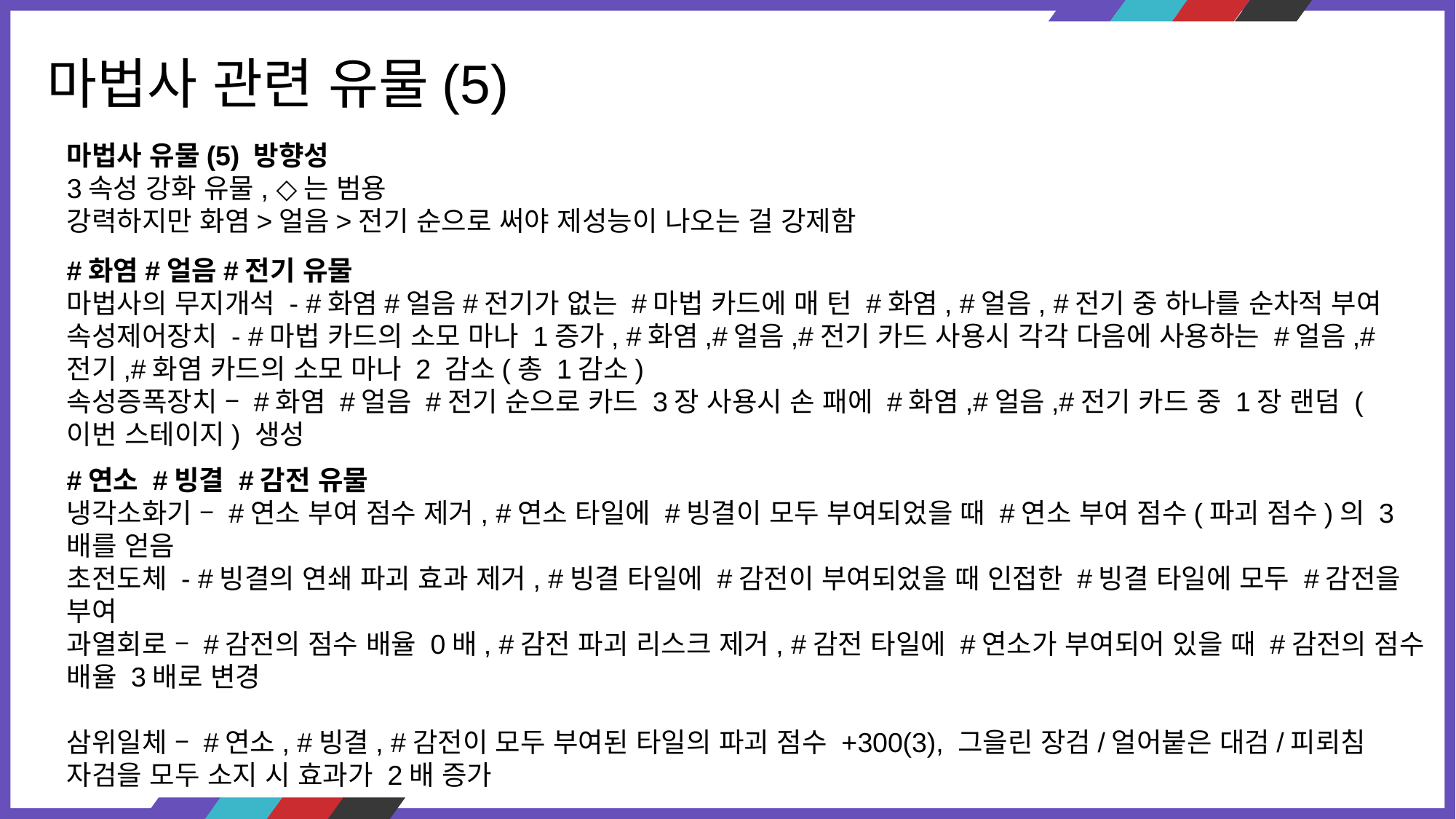

마법사 관련 유물(5)
마법사 유물(5) 방향성
3속성 강화 유물, ◇는 범용
강력하지만 화염>얼음>전기 순으로 써야 제성능이 나오는 걸 강제함
#화염#얼음#전기 유물
마법사의 무지개석 - #화염#얼음#전기가 없는 #마법 카드에 매 턴 #화염, #얼음, #전기 중 하나를 순차적 부여
속성제어장치 - #마법 카드의 소모 마나 1증가, #화염,#얼음,#전기 카드 사용시 각각 다음에 사용하는 #얼음,#전기,#화염 카드의 소모 마나 2 감소(총 1감소)
속성증폭장치 – #화염 #얼음 #전기 순으로 카드 3장 사용시 손 패에 #화염,#얼음,#전기 카드 중 1장 랜덤 (이번 스테이지) 생성
#연소 #빙결 #감전 유물
냉각소화기 – #연소 부여 점수 제거, #연소 타일에 #빙결이 모두 부여되었을 때 #연소 부여 점수(파괴 점수)의 3배를 얻음
초전도체 - #빙결의 연쇄 파괴 효과 제거, #빙결 타일에 #감전이 부여되었을 때 인접한 #빙결 타일에 모두 #감전을 부여
과열회로 – #감전의 점수 배율 0배, #감전 파괴 리스크 제거, #감전 타일에 #연소가 부여되어 있을 때 #감전의 점수 배율 3배로 변경

삼위일체 – #연소, #빙결, #감전이 모두 부여된 타일의 파괴 점수 +300(3), 그을린 장검/얼어붙은 대검/피뢰침 자검을 모두 소지 시 효과가 2배 증가